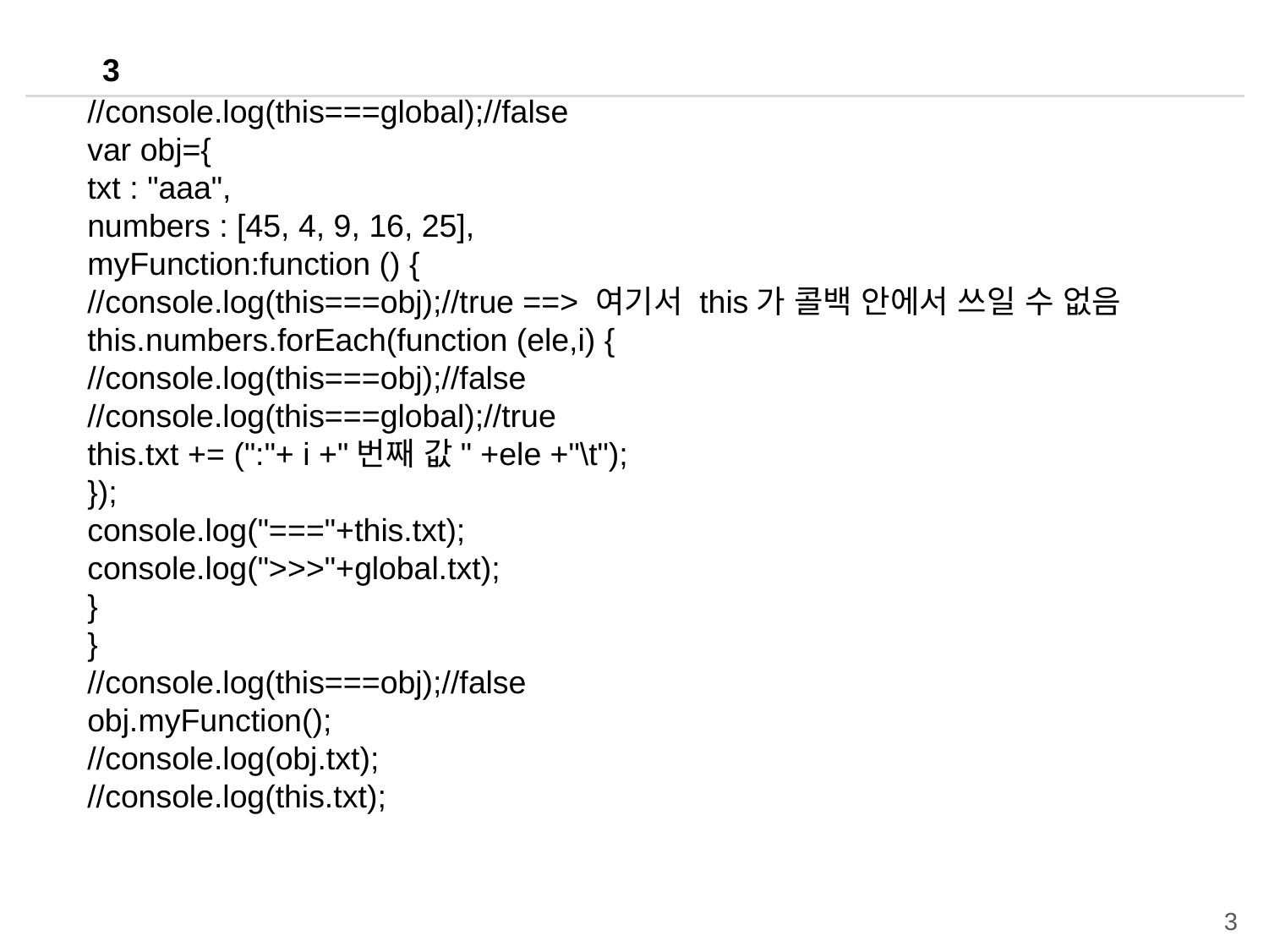

3
//console.log(this===global);//false
var obj={
txt : "aaa",
numbers : [45, 4, 9, 16, 25],
myFunction:function () {
//console.log(this===obj);//true ==> 여기서 this가 콜백 안에서 쓰일 수 없음
this.numbers.forEach(function (ele,i) {
//console.log(this===obj);//false
//console.log(this===global);//true
this.txt += (":"+ i +"번째 값" +ele +"\t");
});
console.log("==="+this.txt);
console.log(">>>"+global.txt);
}
}
//console.log(this===obj);//false
obj.myFunction();
//console.log(obj.txt);
//console.log(this.txt);
#
3